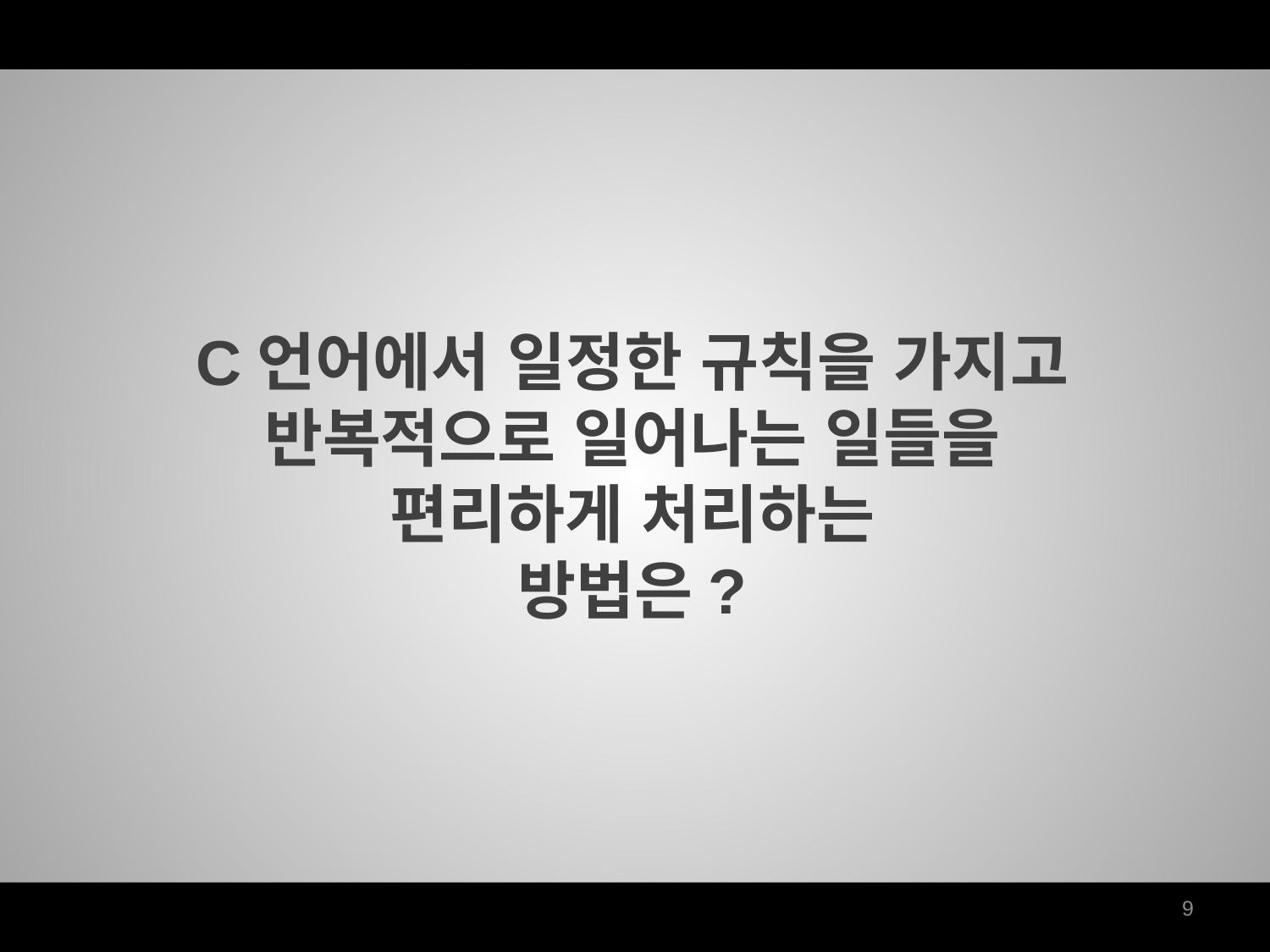

C언어에서 일정한 규칙을 가지고
반복적으로 일어나는 일들을
편리하게 처리하는
방법은?
9